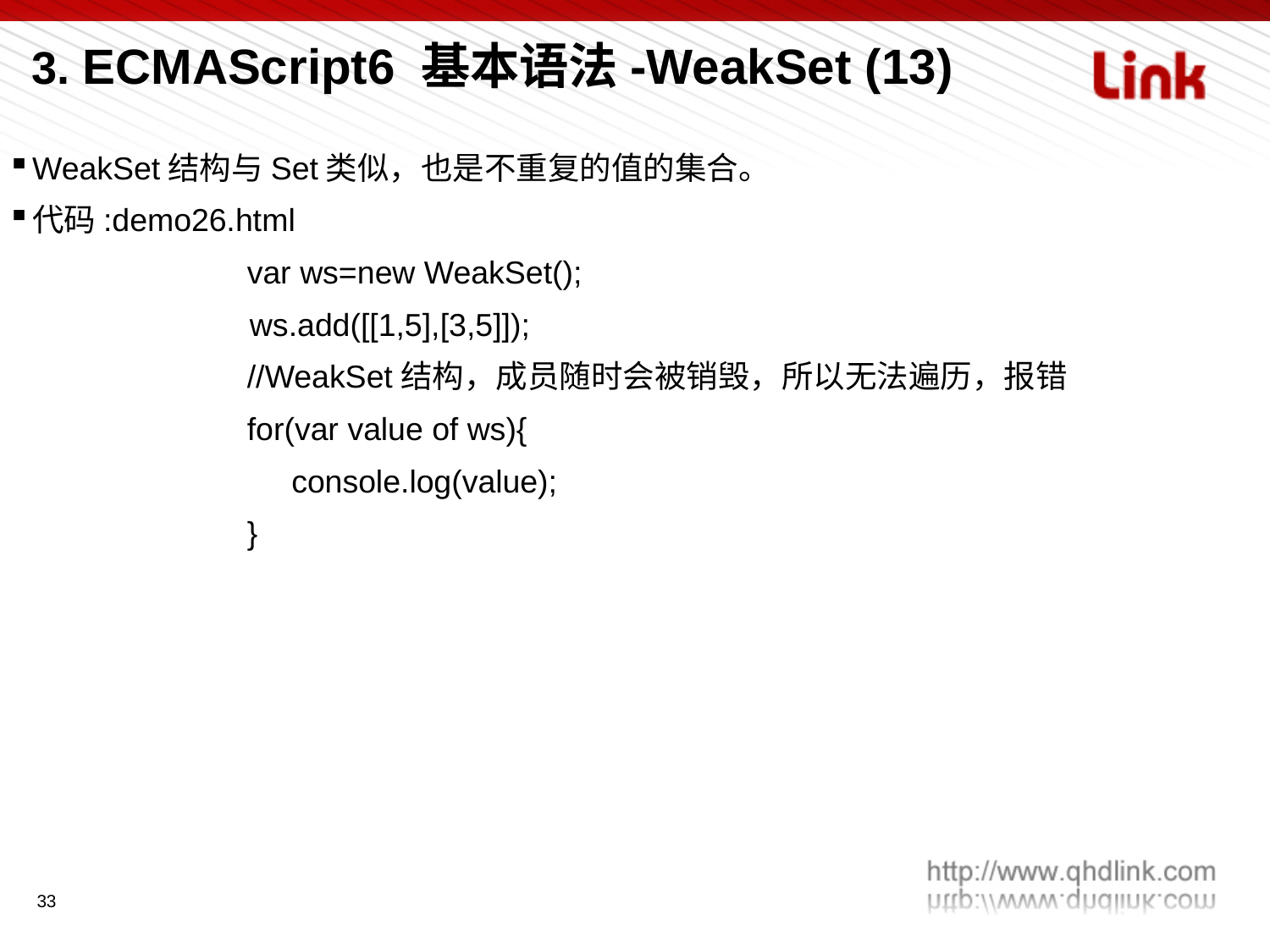

3. ECMAScript6 基本语法-WeakSet (13)
WeakSet结构与Set类似，也是不重复的值的集合。
代码:demo26.html
                           var ws=new WeakSet();
	             ws.add([[1,5],[3,5]]);
                           //WeakSet结构，成员随时会被销毁，所以无法遍历，报错
                           for(var value of ws){
                                console.log(value);
                           }
33